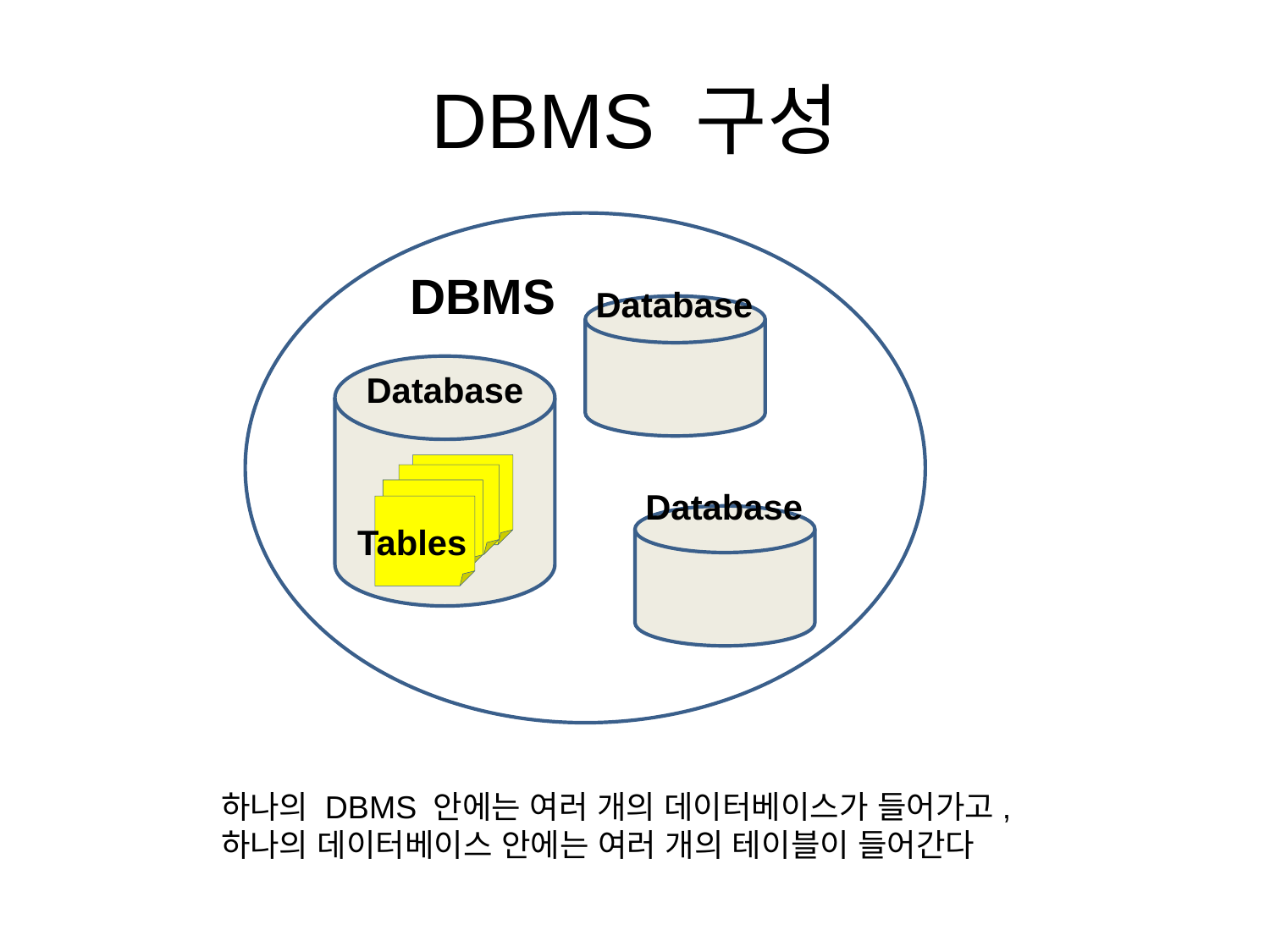

# DBMS 구성

DBMS
Database

Database

Database

Tables
하나의 DBMS 안에는 여러 개의 데이터베이스가 들어가고,
하나의 데이터베이스 안에는 여러 개의 테이블이 들어간다